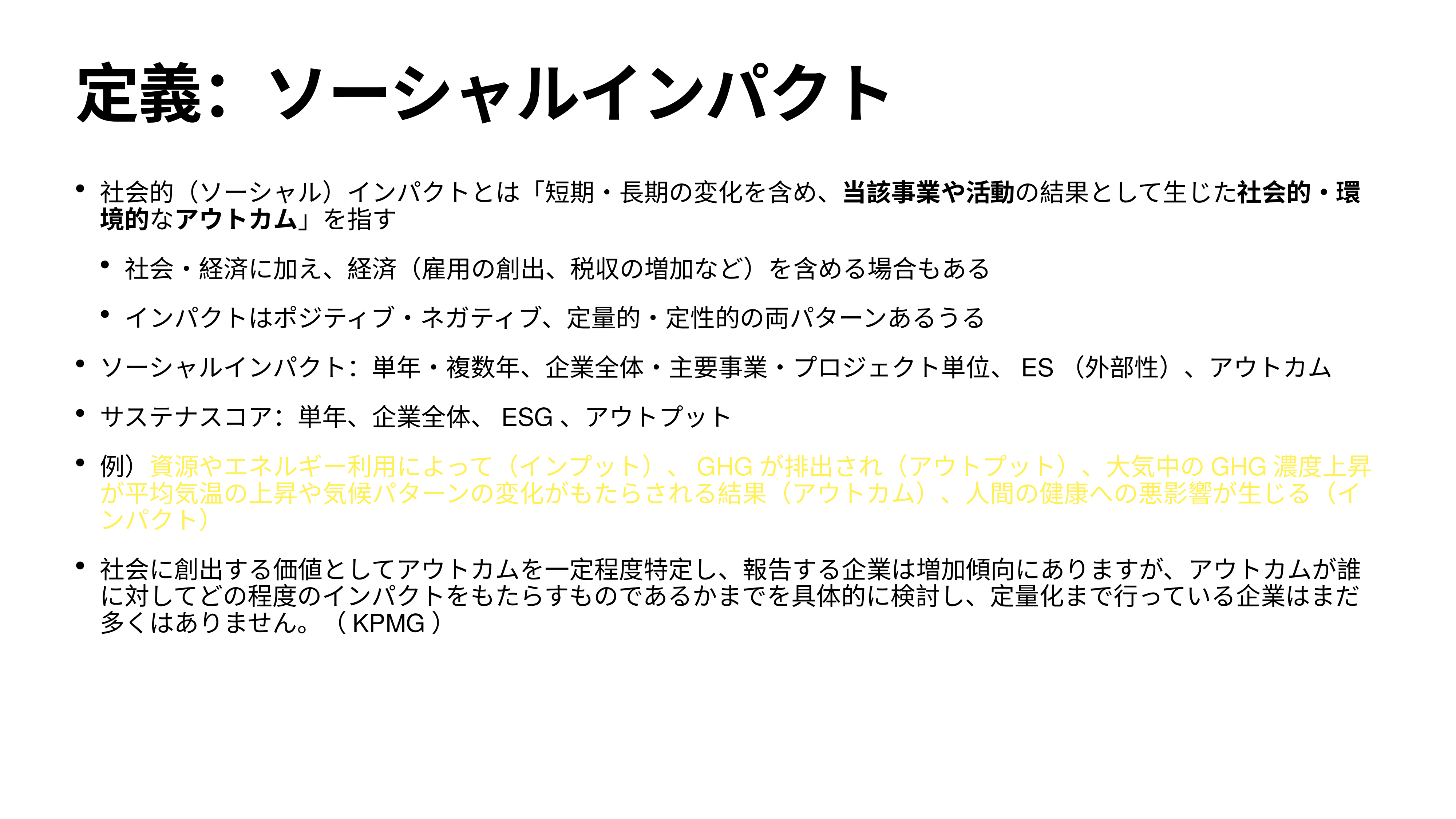

# 定義：ソーシャルインパクト
社会的（ソーシャル）インパクトとは「短期・長期の変化を含め、当該事業や活動の結果として生じた社会的・環境的なアウトカム」を指す
社会・経済に加え、経済（雇用の創出、税収の増加など）を含める場合もある
インパクトはポジティブ・ネガティブ、定量的・定性的の両パターンあるうる
ソーシャルインパクト：単年・複数年、企業全体・主要事業・プロジェクト単位、ES（外部性）、アウトカム
サステナスコア：単年、企業全体、ESG、アウトプット
例）資源やエネルギー利用によって（インプット）、GHGが排出され（アウトプット）、大気中のGHG濃度上昇が平均気温の上昇や気候パターンの変化がもたらされる結果（アウトカム）、人間の健康への悪影響が生じる（インパクト）
社会に創出する価値としてアウトカムを一定程度特定し、報告する企業は増加傾向にありますが、アウトカムが誰に対してどの程度のインパクトをもたらすものであるかまでを具体的に検討し、定量化まで行っている企業はまだ多くはありません。（KPMG）